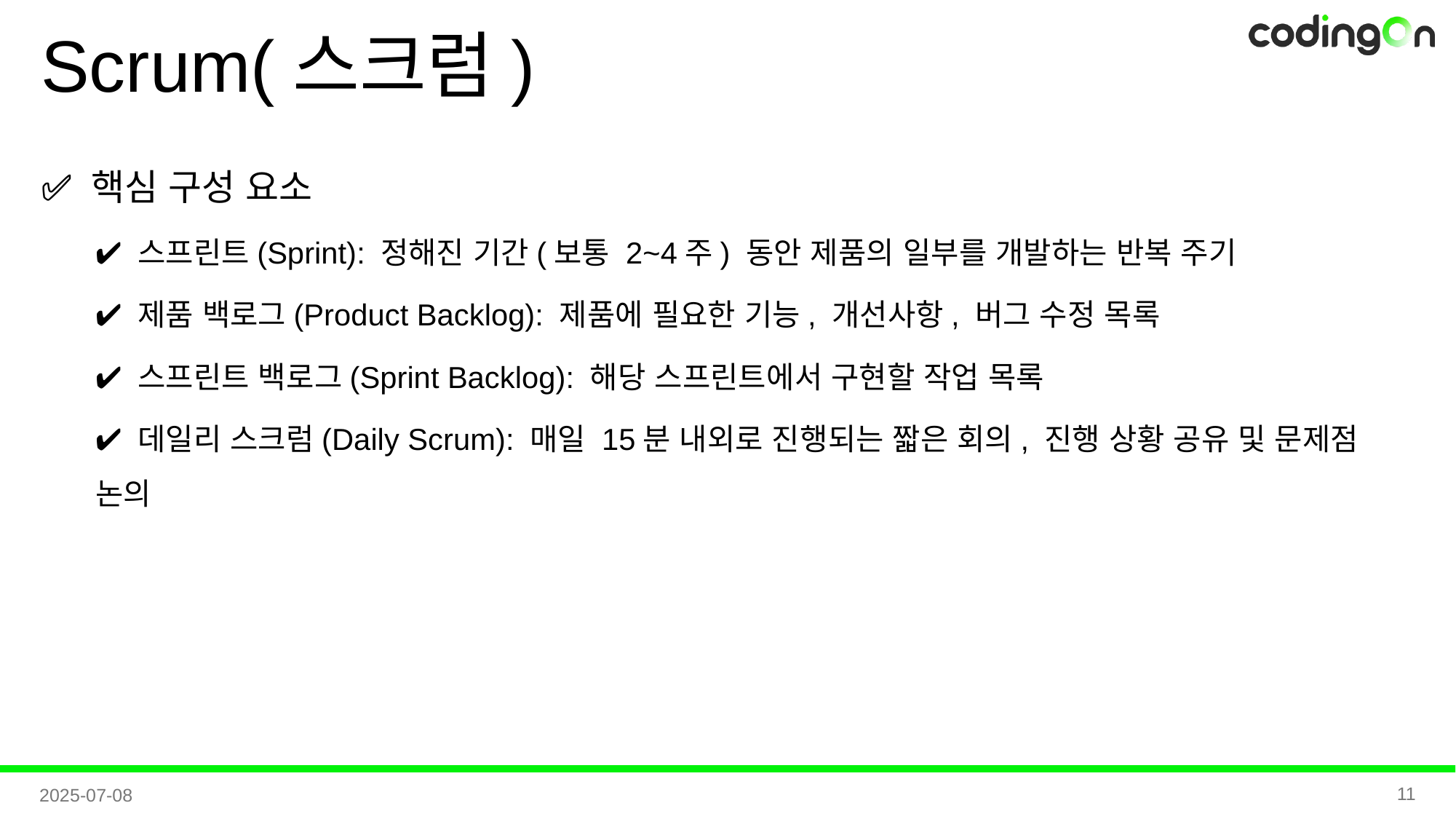

# Scrum(스크럼)
✅ 핵심 구성 요소
✔️ 스프린트(Sprint): 정해진 기간(보통 2~4주) 동안 제품의 일부를 개발하는 반복 주기
✔️ 제품 백로그(Product Backlog): 제품에 필요한 기능, 개선사항, 버그 수정 목록
✔️ 스프린트 백로그(Sprint Backlog): 해당 스프린트에서 구현할 작업 목록
✔️ 데일리 스크럼(Daily Scrum): 매일 15분 내외로 진행되는 짧은 회의, 진행 상황 공유 및 문제점 논의
11
2025-07-08